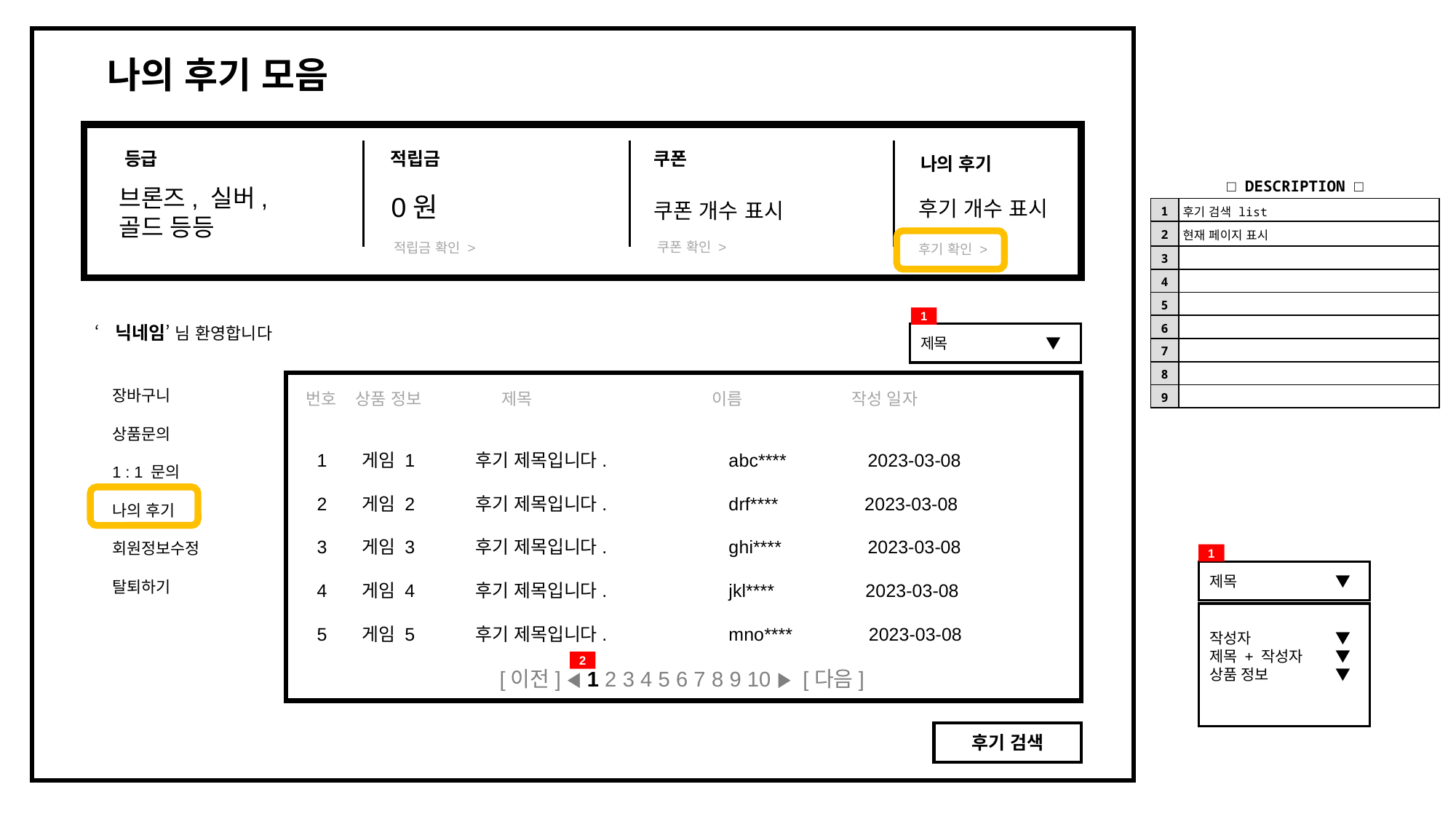

나의 후기 모음

등급
적립금
쿠폰
나의 후기
| □ DESCRIPTION □ |  |
| --- | --- |
| 1 | 후기 검색 list |
| 2 | 현재 페이지 표시 |
| 3 |  |
| 4 |  |
| 5 |  |
| 6 |  |
| 7 |  |
| 8 |  |
| 9 |  |
브론즈, 실버,골드 등등
0원
후기 개수 표시
쿠폰 개수 표시

쿠폰 확인 >
적립금 확인 >
후기 확인 >
1
‘닉네임’ 님 환영합니다
제목	    ▼

장바구니

상품문의

1 : 1 문의

나의 후기

회원정보수정

탈퇴하기
번호    상품 정보                 제목                                      이름                       작성 일자
 1      게임 1           후기 제목입니다.                        abc****                2023-03-08

 2      게임 2           후기 제목입니다.                        drf****                 2023-03-08
 3      게임 3           후기 제목입니다.                        ghi****                 2023-03-08
1
제목	    ▼
 4      게임 4           후기 제목입니다.                        jkl****                  2023-03-08
작성자	    ▼
제목 + 작성자	    ▼
상품 정보	    ▼

 5      게임 5           후기 제목입니다.                        mno****               2023-03-08
2
[이전] ◀ 1 2 3 4 5 6 7 8 9 10 ▶  [다음]
후기 검색